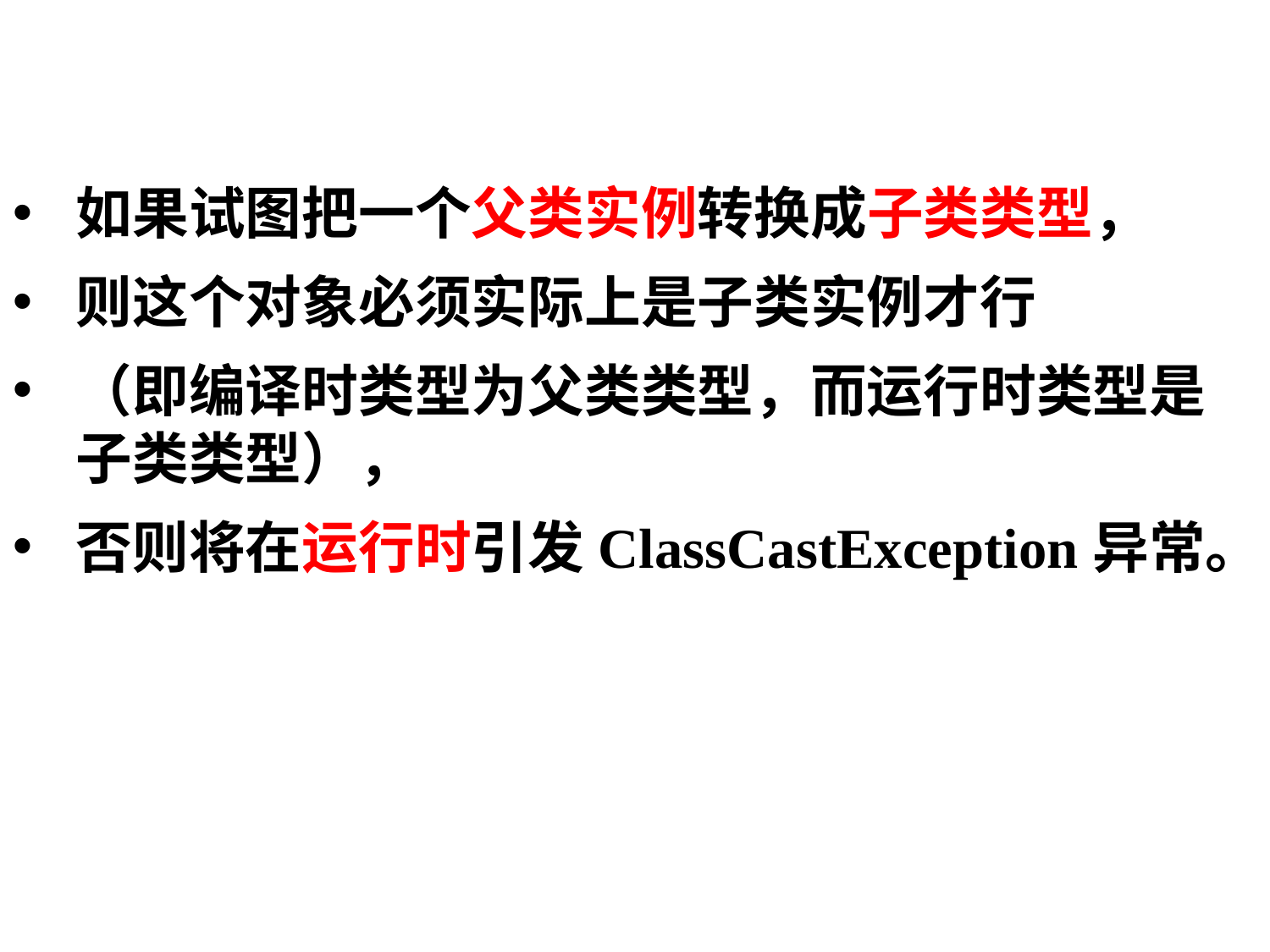

如果试图把一个父类实例转换成子类类型，
则这个对象必须实际上是子类实例才行
（即编译时类型为父类类型，而运行时类型是 子类类型），
否则将在运行时引发ClassCastException异常。